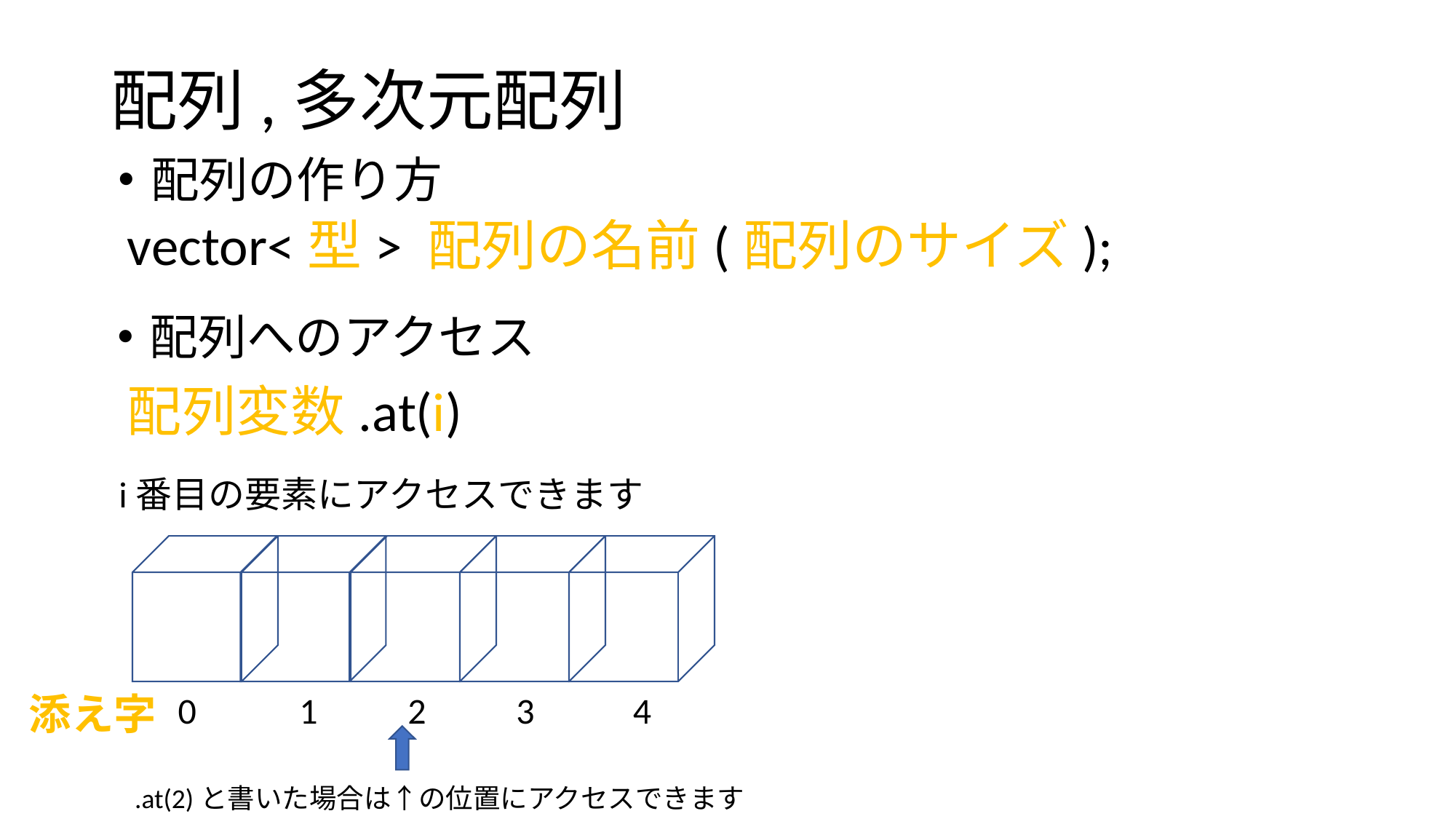

# 配列,多次元配列
・配列の作り方
vector<型> 配列の名前(配列のサイズ);
・配列へのアクセス
配列変数.at(i)
i番目の要素にアクセスできます

添え字
  0      　1           2           3            4

.at(2)と書いた場合は↑の位置にアクセスできます